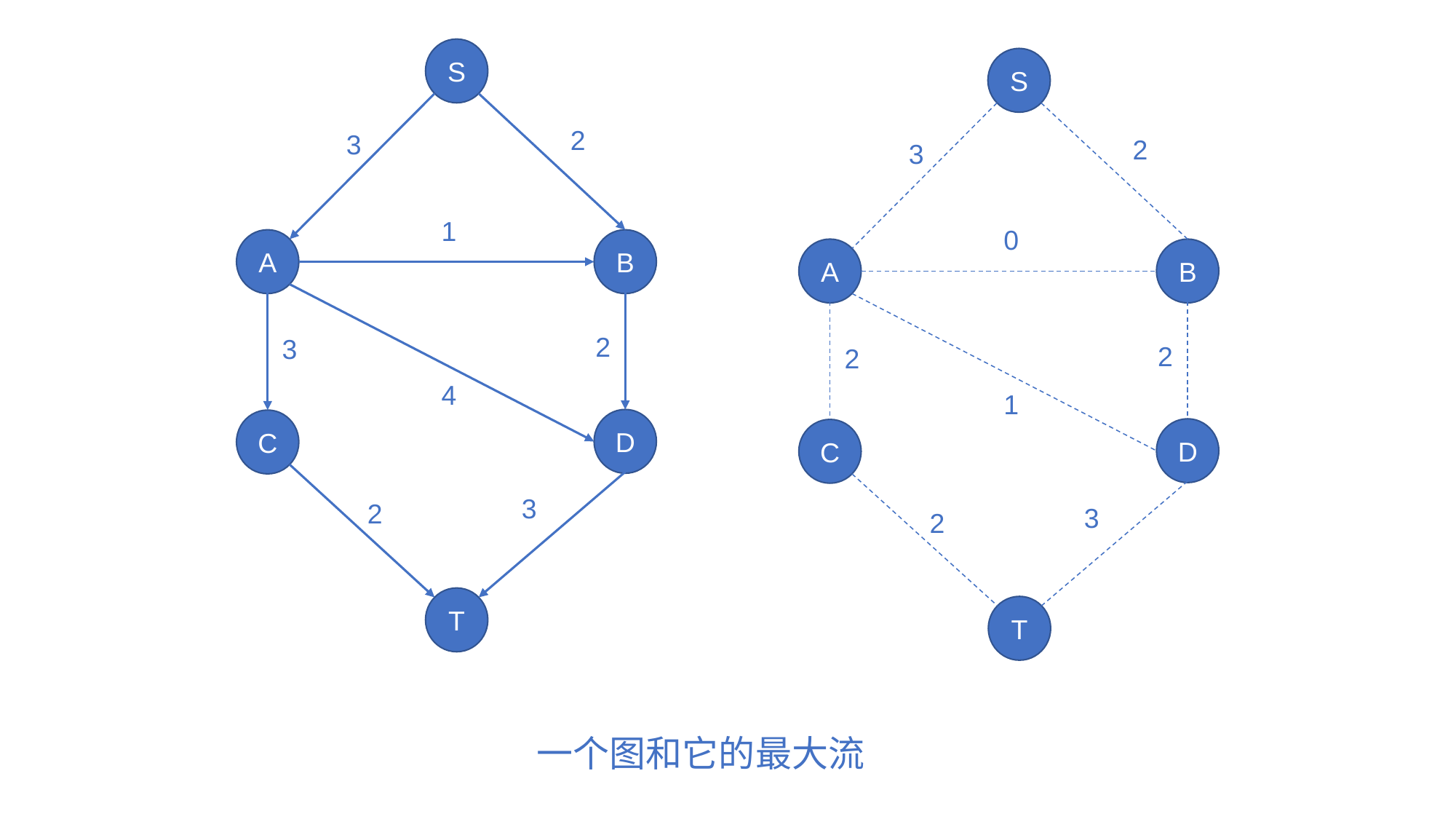

S
S
2
3
2
3
1
0
A
B
A
B
2
3
2
2
4
1
D
C
D
C
3
2
3
2
T
T
一个图和它的最大流